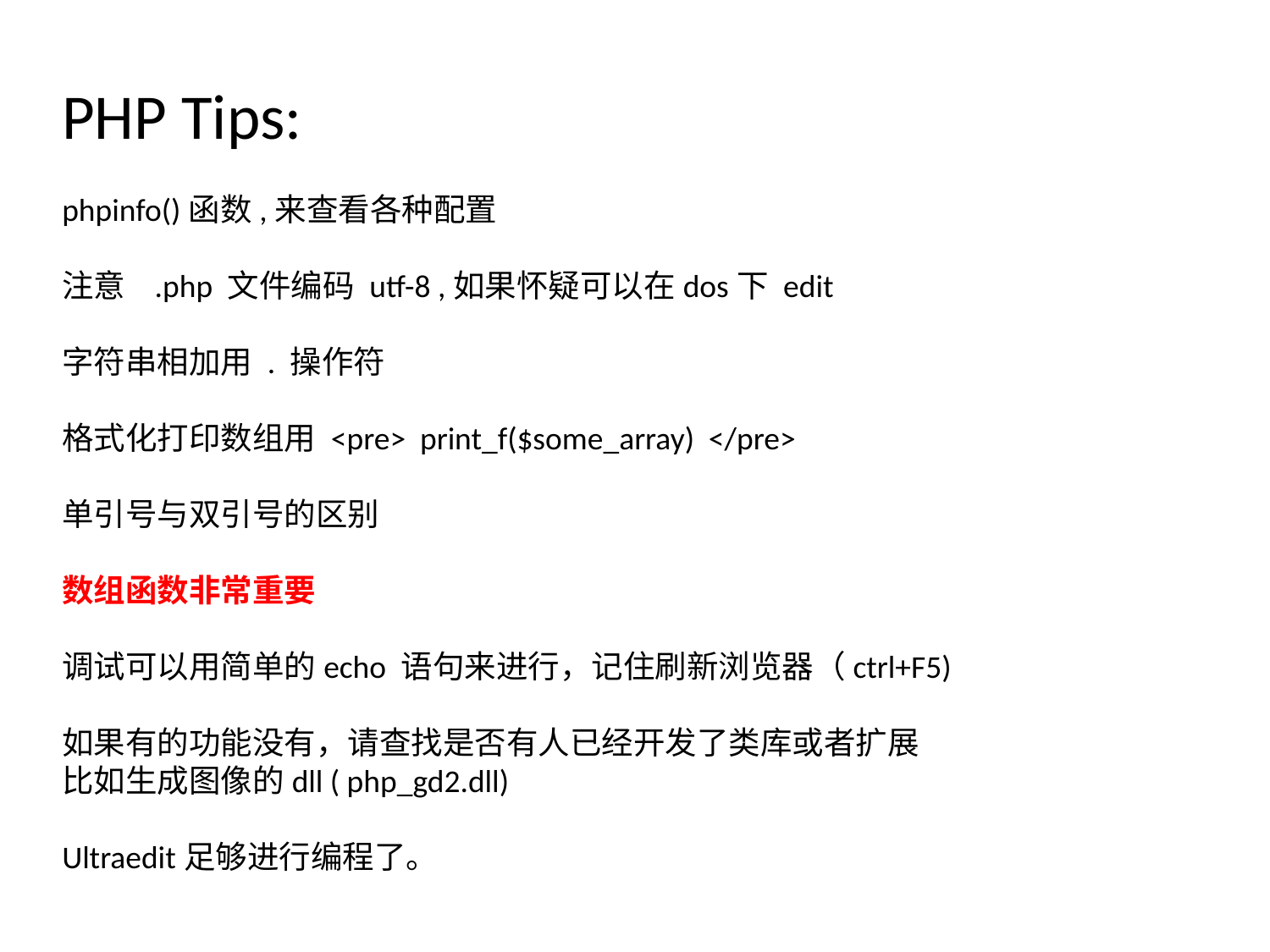

PHP Tips:

phpinfo()函数,来查看各种配置

注意   .php 文件编码 utf-8 ,如果怀疑可以在dos下 edit

字符串相加用 . 操作符

格式化打印数组用 <pre>  print_f($some_array)  </pre>

单引号与双引号的区别

数组函数非常重要

调试可以用简单的echo 语句来进行，记住刷新浏览器（ctrl+F5)

如果有的功能没有，请查找是否有人已经开发了类库或者扩展
比如生成图像的dll ( php_gd2.dll)

Ultraedit足够进行编程了。